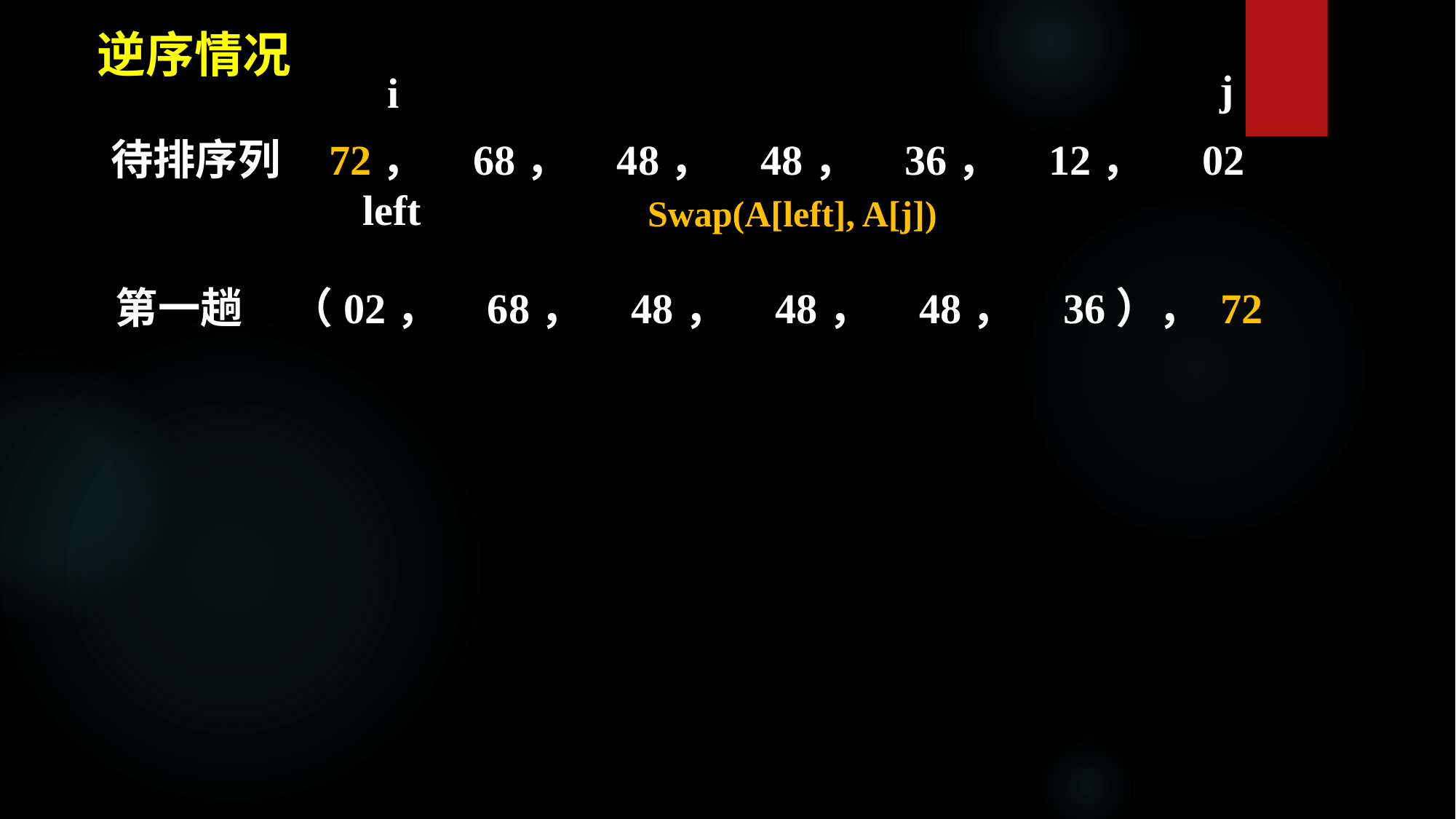

逆序情况
j
i
待排序列    72，    68，    48，    48，    36，    12，     02
left
Swap(A[left], A[j])
第一趟     （02，    68，    48，    48，    48，    36）， 72